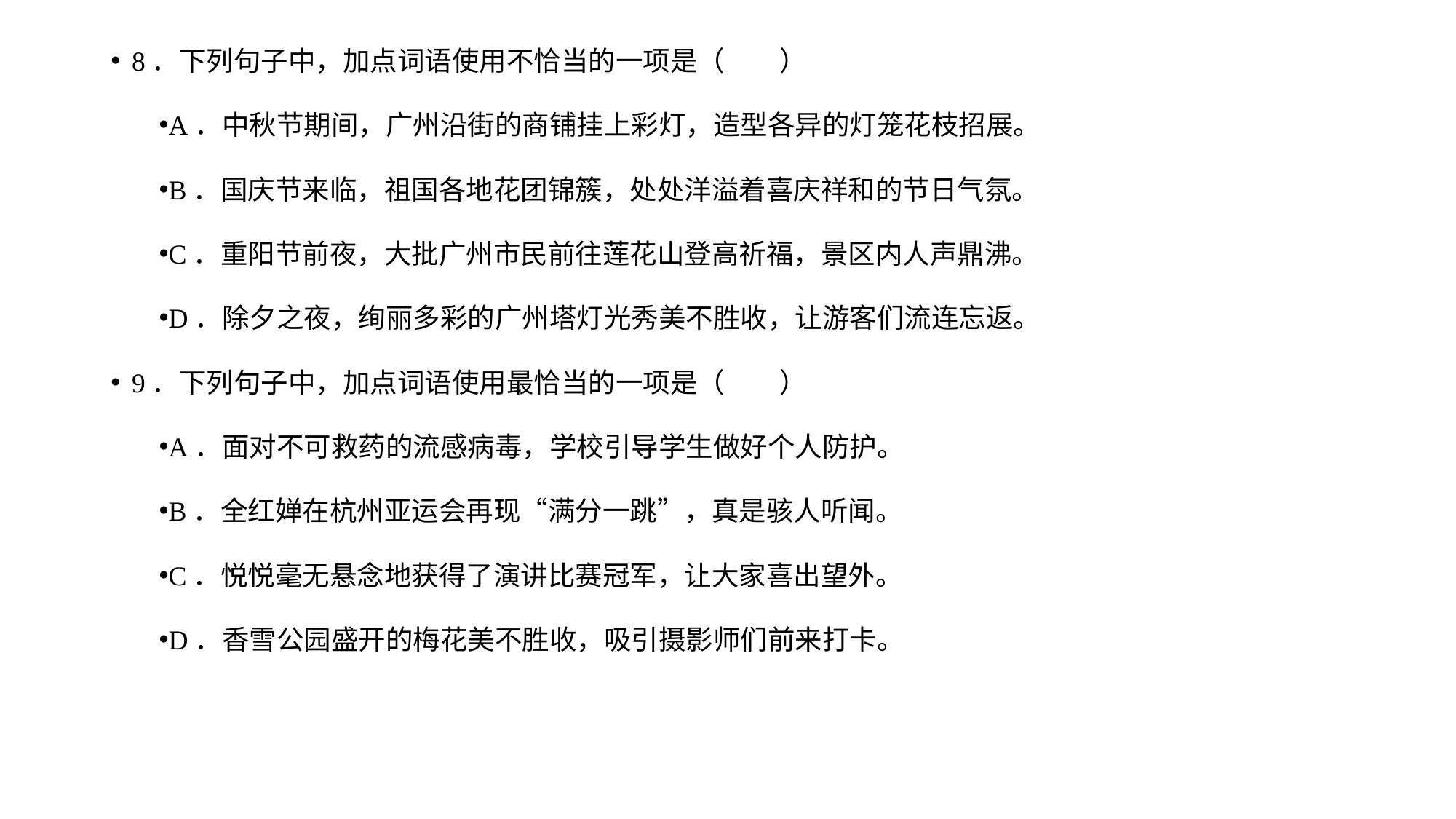

8．下列句子中，加点词语使用不恰当的一项是（　　）
A．中秋节期间，广州沿街的商铺挂上彩灯，造型各异的灯笼花枝招展。
B．国庆节来临，祖国各地花团锦簇，处处洋溢着喜庆祥和的节日气氛。
C．重阳节前夜，大批广州市民前往莲花山登高祈福，景区内人声鼎沸。
D．除夕之夜，绚丽多彩的广州塔灯光秀美不胜收，让游客们流连忘返。
9．下列句子中，加点词语使用最恰当的一项是（　　）
A．面对不可救药的流感病毒，学校引导学生做好个人防护。
B．全红婵在杭州亚运会再现“满分一跳”，真是骇人听闻。
C．悦悦毫无悬念地获得了演讲比赛冠军，让大家喜出望外。
D．香雪公园盛开的梅花美不胜收，吸引摄影师们前来打卡。